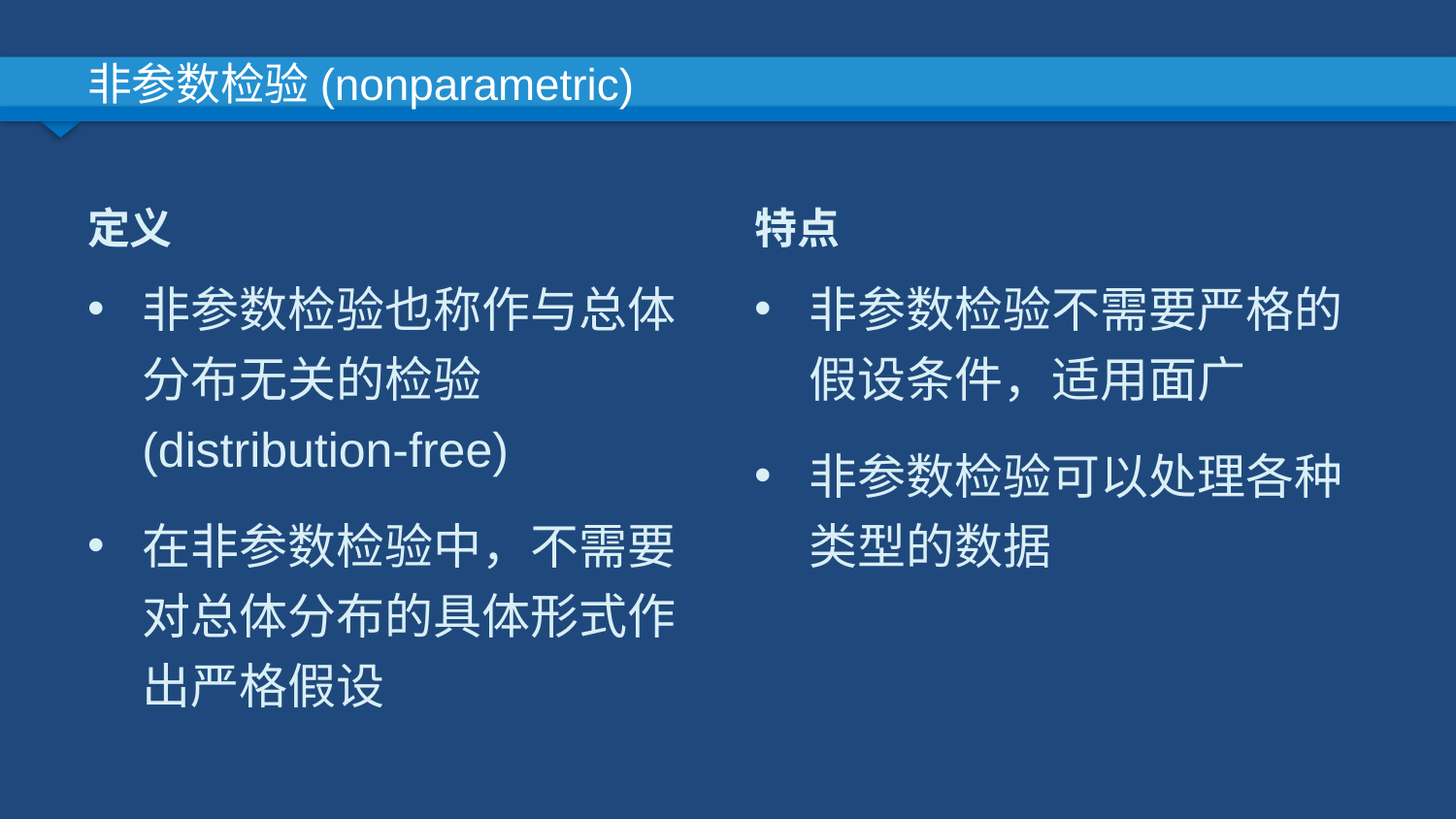

# 非参数检验(nonparametric)
定义
特点
非参数检验也称作与总体分布无关的检验(distribution-free)
在非参数检验中，不需要对总体分布的具体形式作出严格假设
非参数检验不需要严格的假设条件，适用面广
非参数检验可以处理各种类型的数据